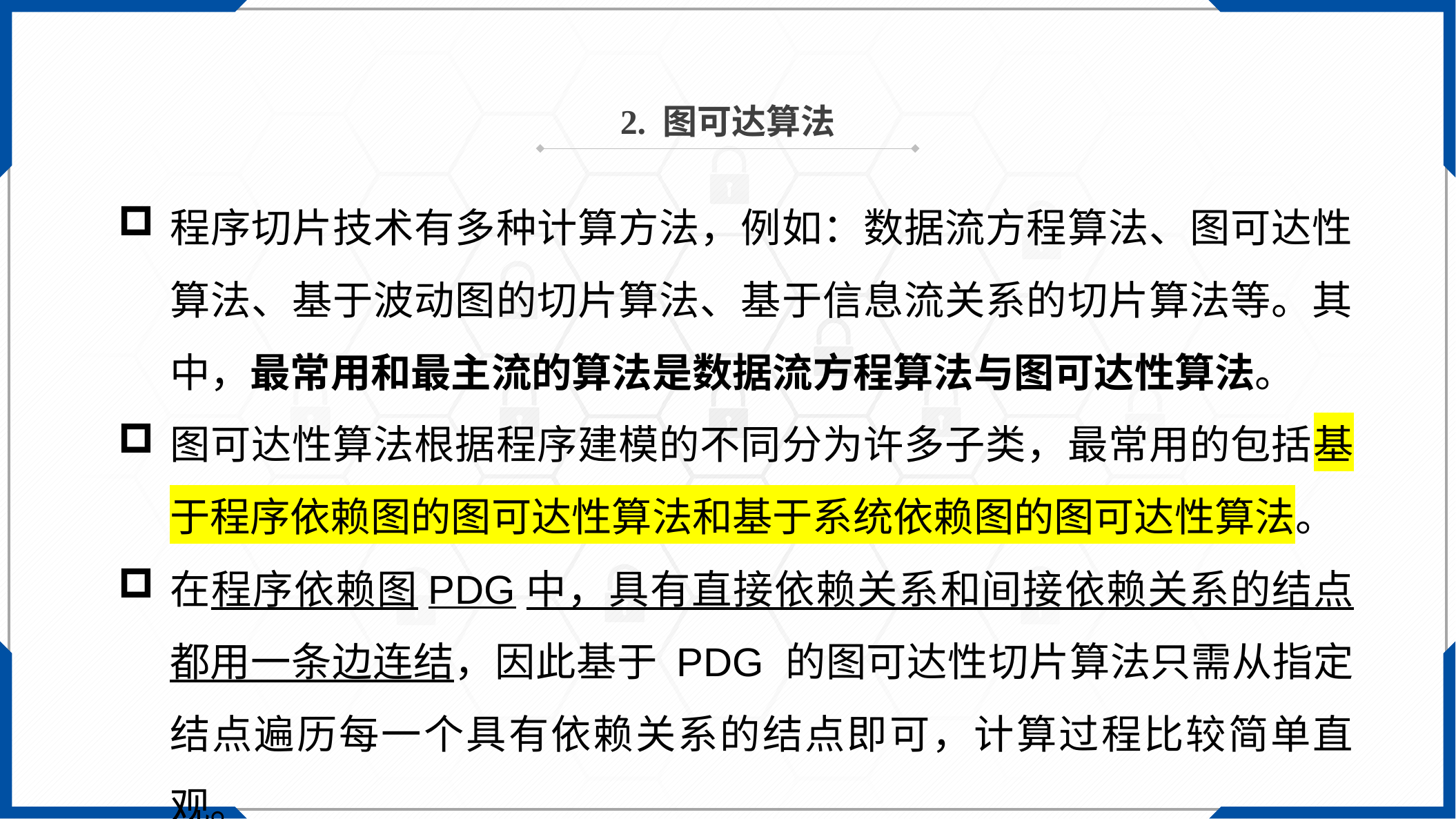

2. 图可达算法
程序切片技术有多种计算方法，例如：数据流方程算法、图可达性算法、基于波动图的切片算法、基于信息流关系的切片算法等。其中，最常用和最主流的算法是数据流方程算法与图可达性算法。
图可达性算法根据程序建模的不同分为许多子类，最常用的包括基于程序依赖图的图可达性算法和基于系统依赖图的图可达性算法。
在程序依赖图PDG中，具有直接依赖关系和间接依赖关系的结点都用一条边连结，因此基于 PDG 的图可达性切片算法只需从指定结点遍历每一个具有依赖关系的结点即可，计算过程比较简单直观。